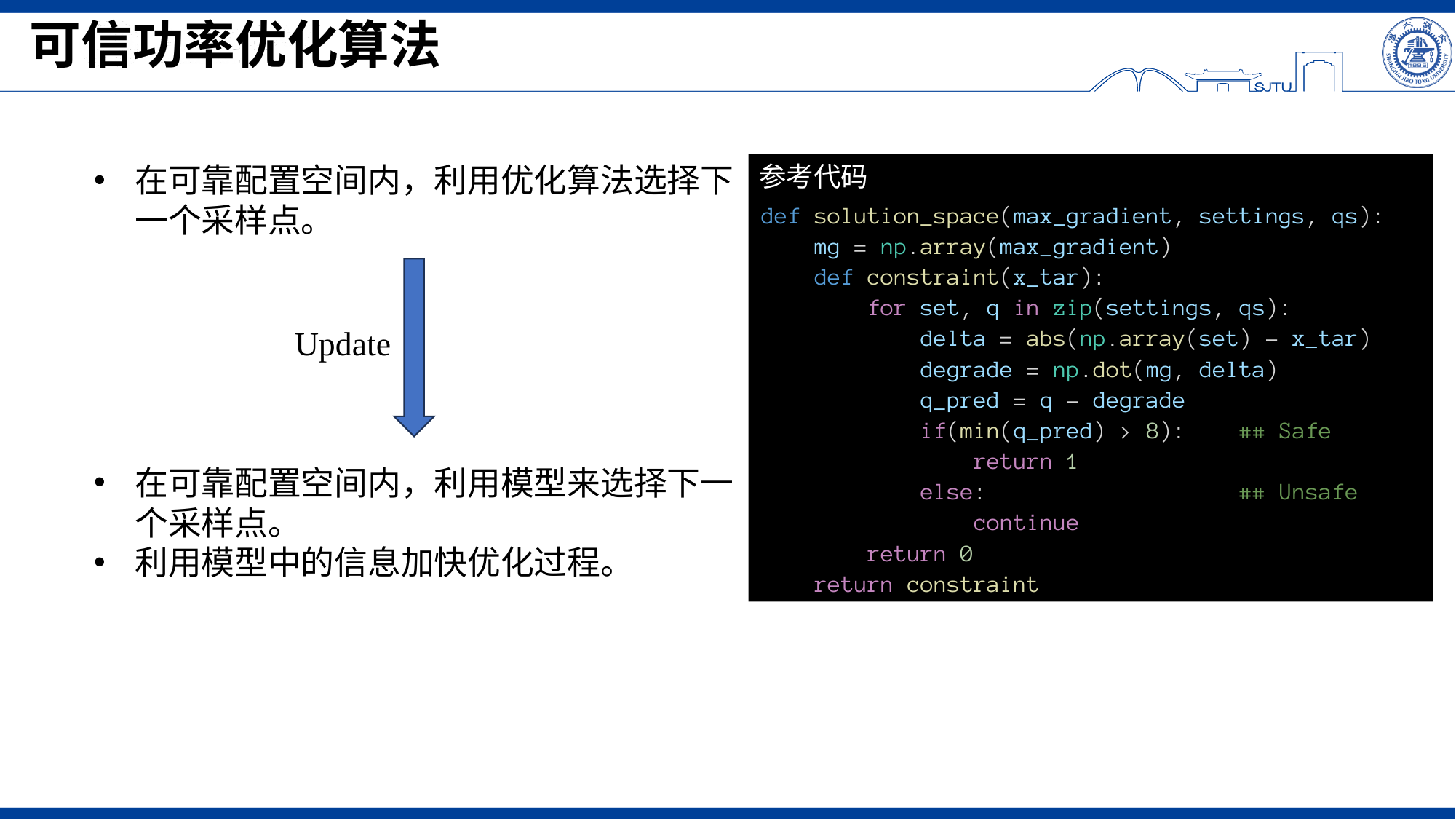

可信功率优化算法
在可靠配置空间内，利用优化算法选择下一个采样点。

参考代码
def solution_space(max_gradient, settings, qs):
    mg = np.array(max_gradient)
    def constraint(x_tar):
        for set, q in zip(settings, qs):
            delta = abs(np.array(set) - x_tar)
            degrade = np.dot(mg, delta)
            q_pred = q - degrade
            if(min(q_pred) > 8):    ## Safe
                return 1
            else:                   ## Unsafe
                continue
        return 0
    return constraint

Update
在可靠配置空间内，利用模型来选择下一个采样点。
利用模型中的信息加快优化过程。